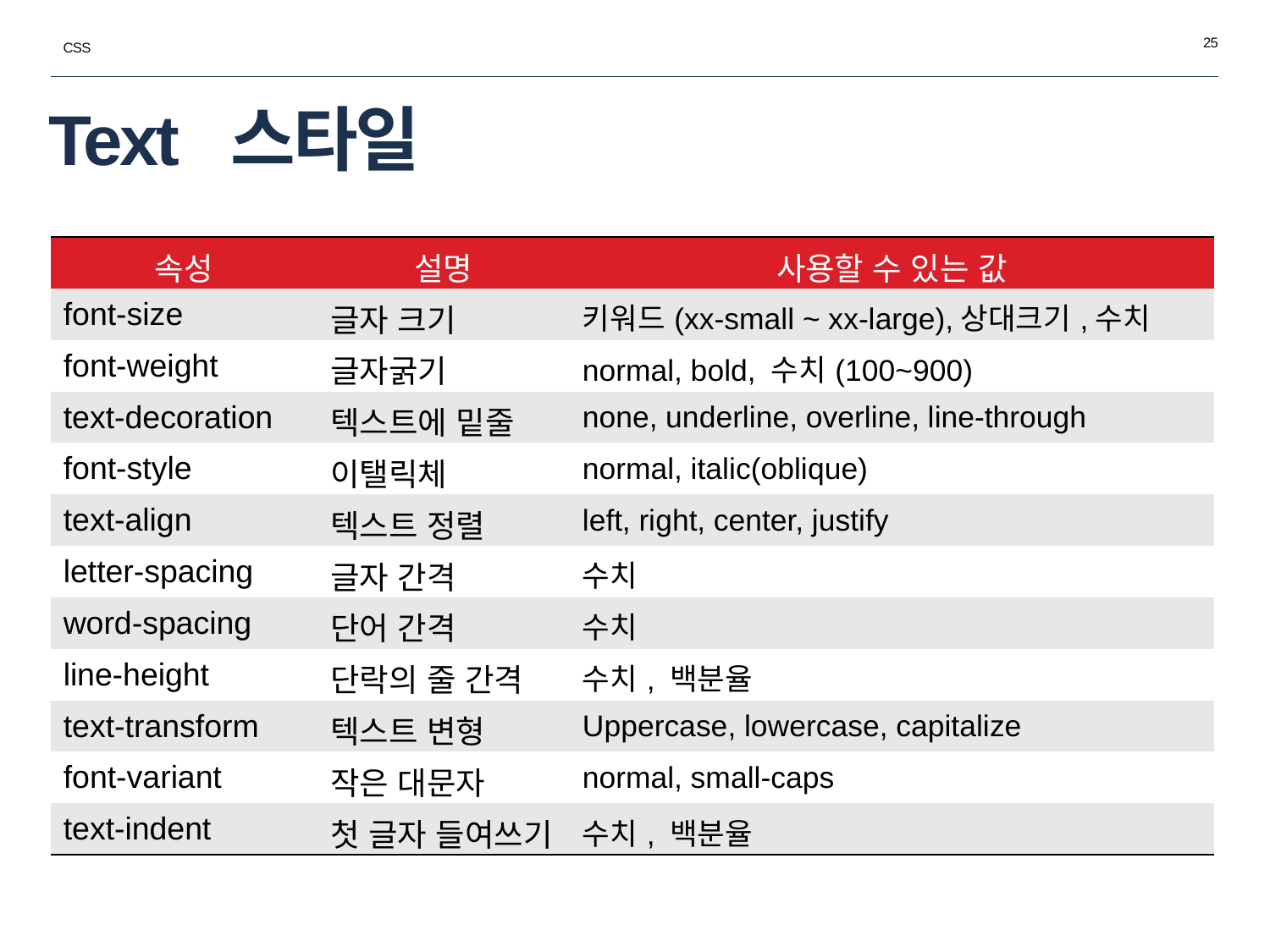

25
CSS
# Text  스타일
| 속성 | 설명 | 사용할 수 있는 값 |
| --- | --- | --- |
| font-size | 글자 크기 | 키워드(xx-small ~ xx-large),상대크기,수치 |
| font-weight | 글자굵기 | normal, bold, 수치(100~900) |
| text-decoration | 텍스트에 밑줄 | none, underline, overline, line-through |
| font-style | 이탤릭체 | normal, italic(oblique) |
| text-align | 텍스트 정렬 | left, right, center, justify |
| letter-spacing | 글자 간격 | 수치 |
| word-spacing | 단어 간격 | 수치 |
| line-height | 단락의 줄 간격 | 수치, 백분율 |
| text-transform | 텍스트 변형 | Uppercase, lowercase, capitalize |
| font-variant | 작은 대문자 | normal, small-caps |
| text-indent | 첫 글자 들여쓰기 | 수치, 백분율 |